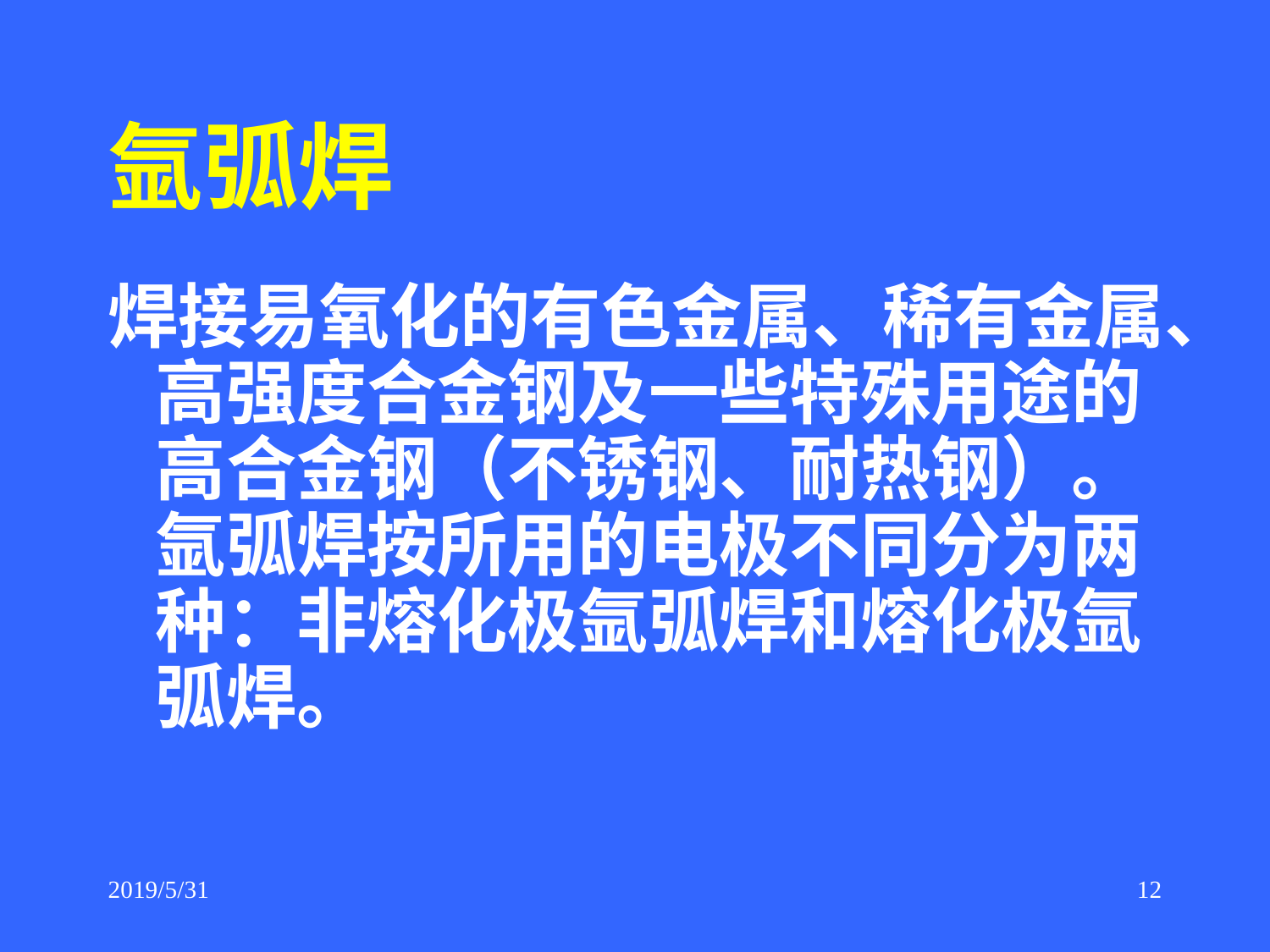

# 氩弧焊
焊接易氧化的有色金属、稀有金属、高强度合金钢及一些特殊用途的高合金钢（不锈钢、耐热钢）。氩弧焊按所用的电极不同分为两种：非熔化极氩弧焊和熔化极氩弧焊。
2019/5/31
12